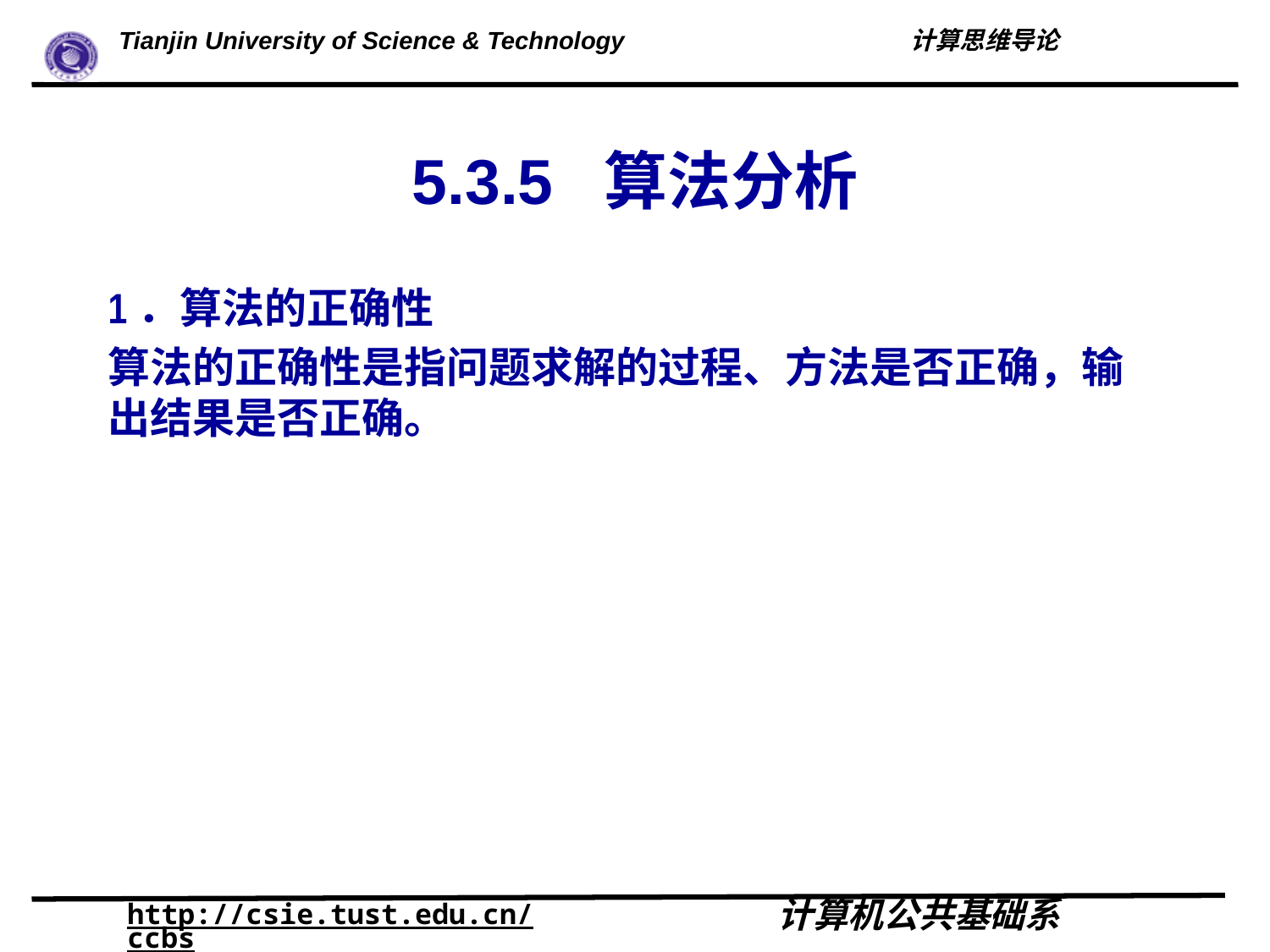

# 5.3.5  算法分析
1．算法的正确性
算法的正确性是指问题求解的过程、方法是否正确，输出结果是否正确。